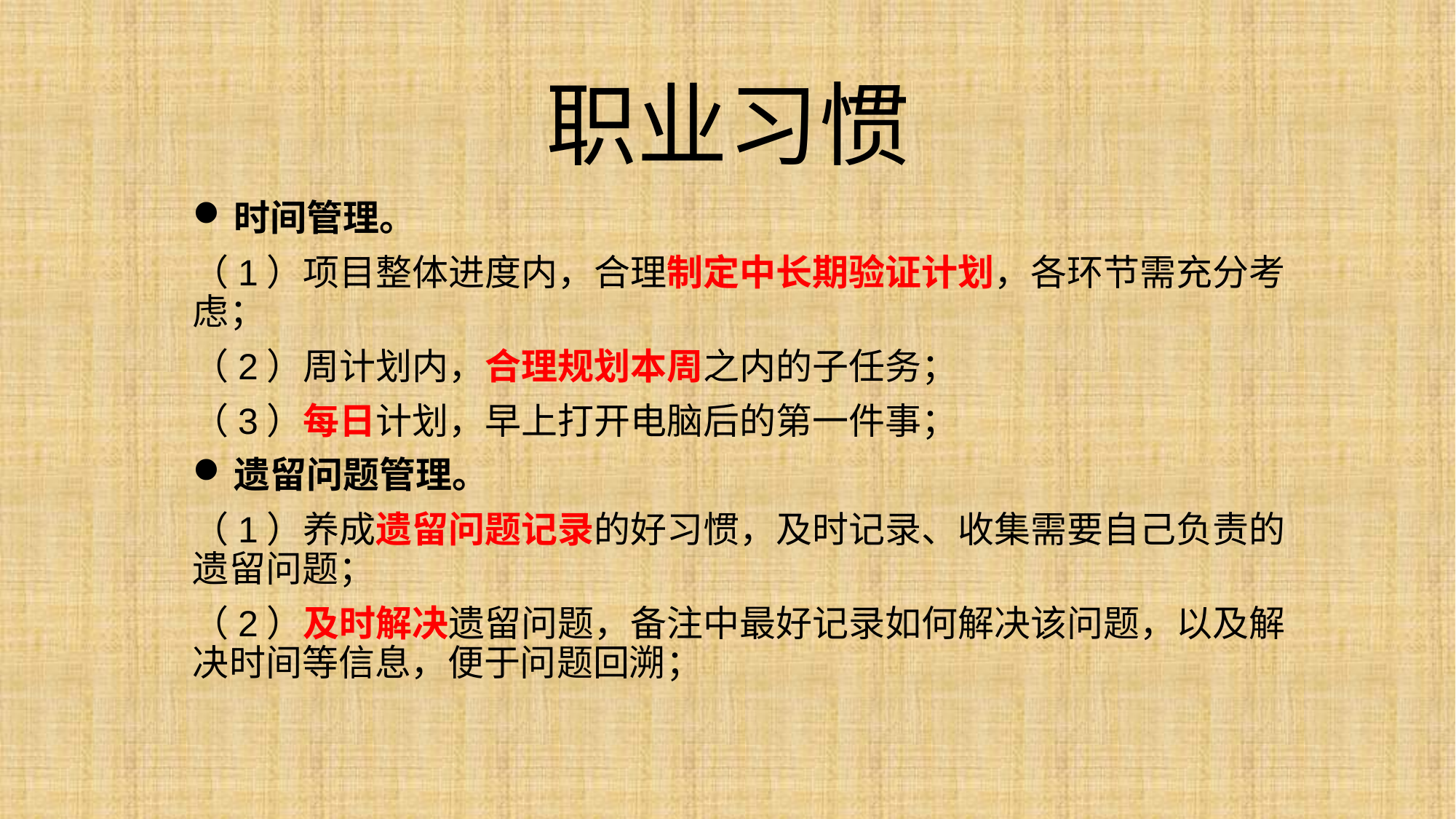

# 职业习惯
时间管理。
（1）项目整体进度内，合理制定中长期验证计划，各环节需充分考虑；
（2）周计划内，合理规划本周之内的子任务；
（3）每日计划，早上打开电脑后的第一件事；
遗留问题管理。
（1）养成遗留问题记录的好习惯，及时记录、收集需要自己负责的遗留问题；
（2）及时解决遗留问题，备注中最好记录如何解决该问题，以及解决时间等信息，便于问题回溯；